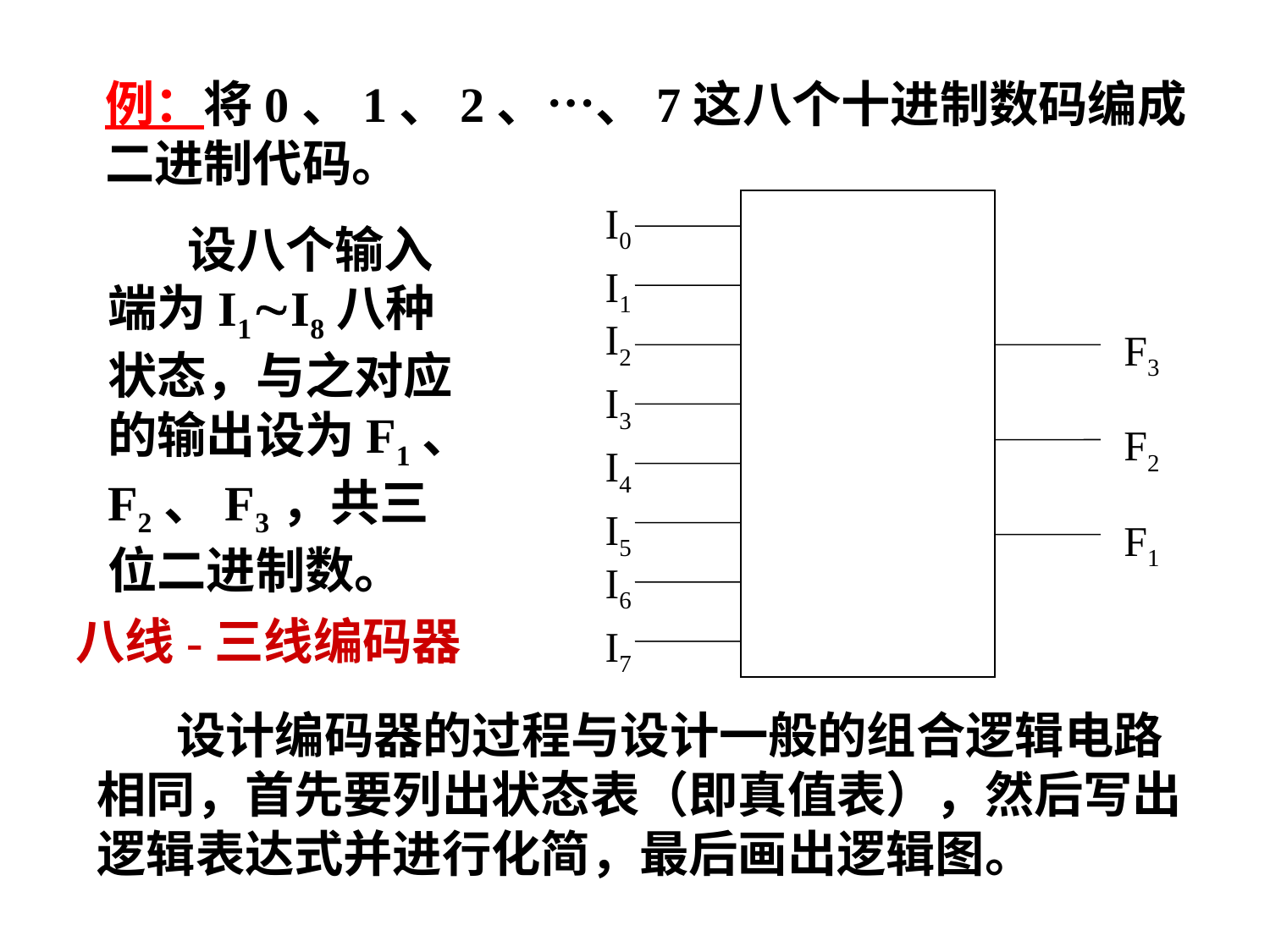

例：将0、1、2、…、7这八个十进制数码编成二进制代码。
I0
I1
I2
I3
I4
I5
I6
I7

设八个输入端为I1∼I8八种状态，与之对应的输出设为F1、F2、F3，共三位二进制数。
F3
F2
F1
八线-三线编码器
设计编码器的过程与设计一般的组合逻辑电路相同，首先要列出状态表（即真值表），然后写出逻辑表达式并进行化简，最后画出逻辑图。